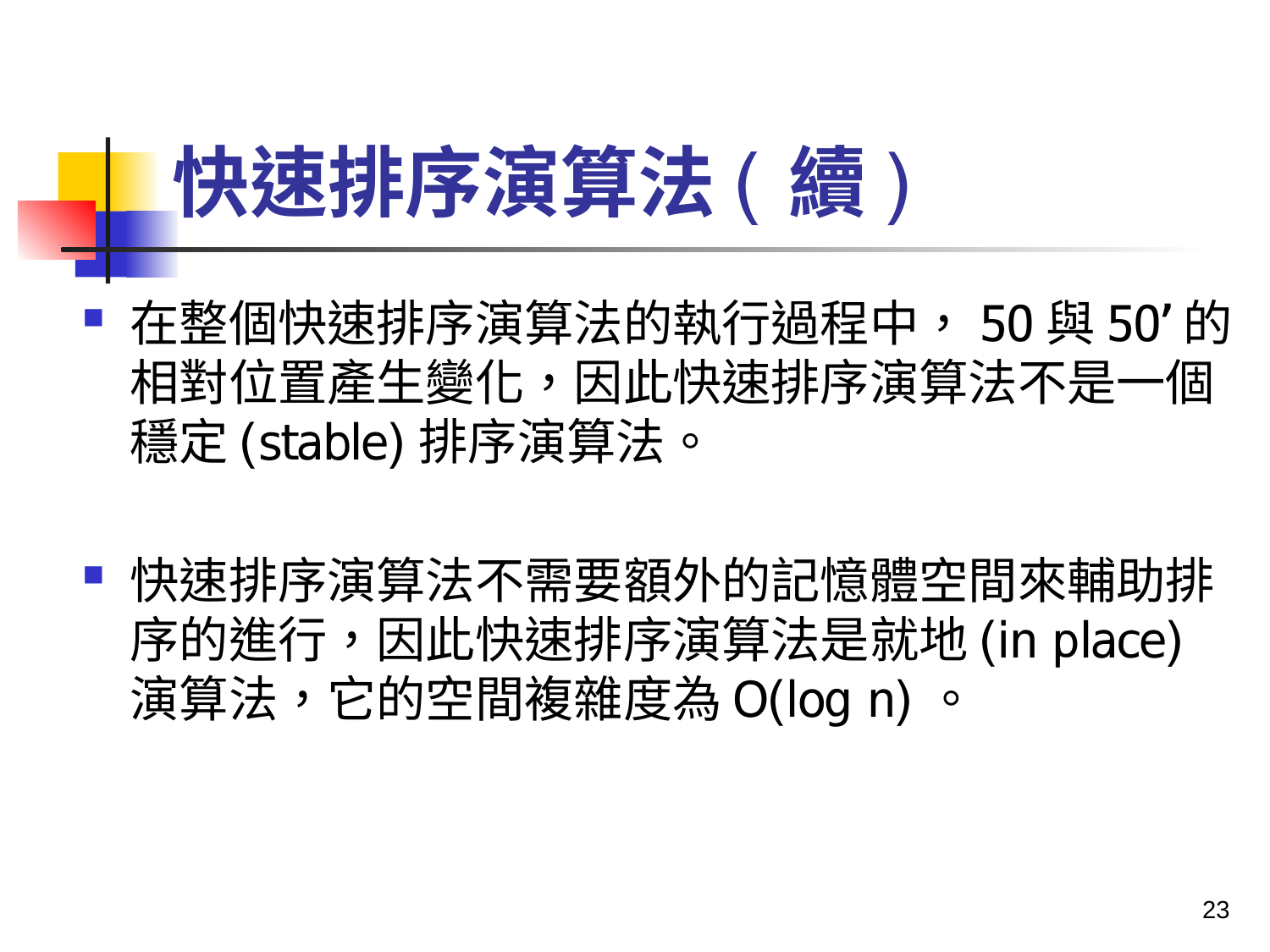

# 快速排序演算法(續)
在整個快速排序演算法的執行過程中，50與50’的相對位置產生變化，因此快速排序演算法不是一個穩定(stable)排序演算法。

快速排序演算法不需要額外的記憶體空間來輔助排序的進行，因此快速排序演算法是就地(in place)演算法，它的空間複雜度為O(log n)。
23